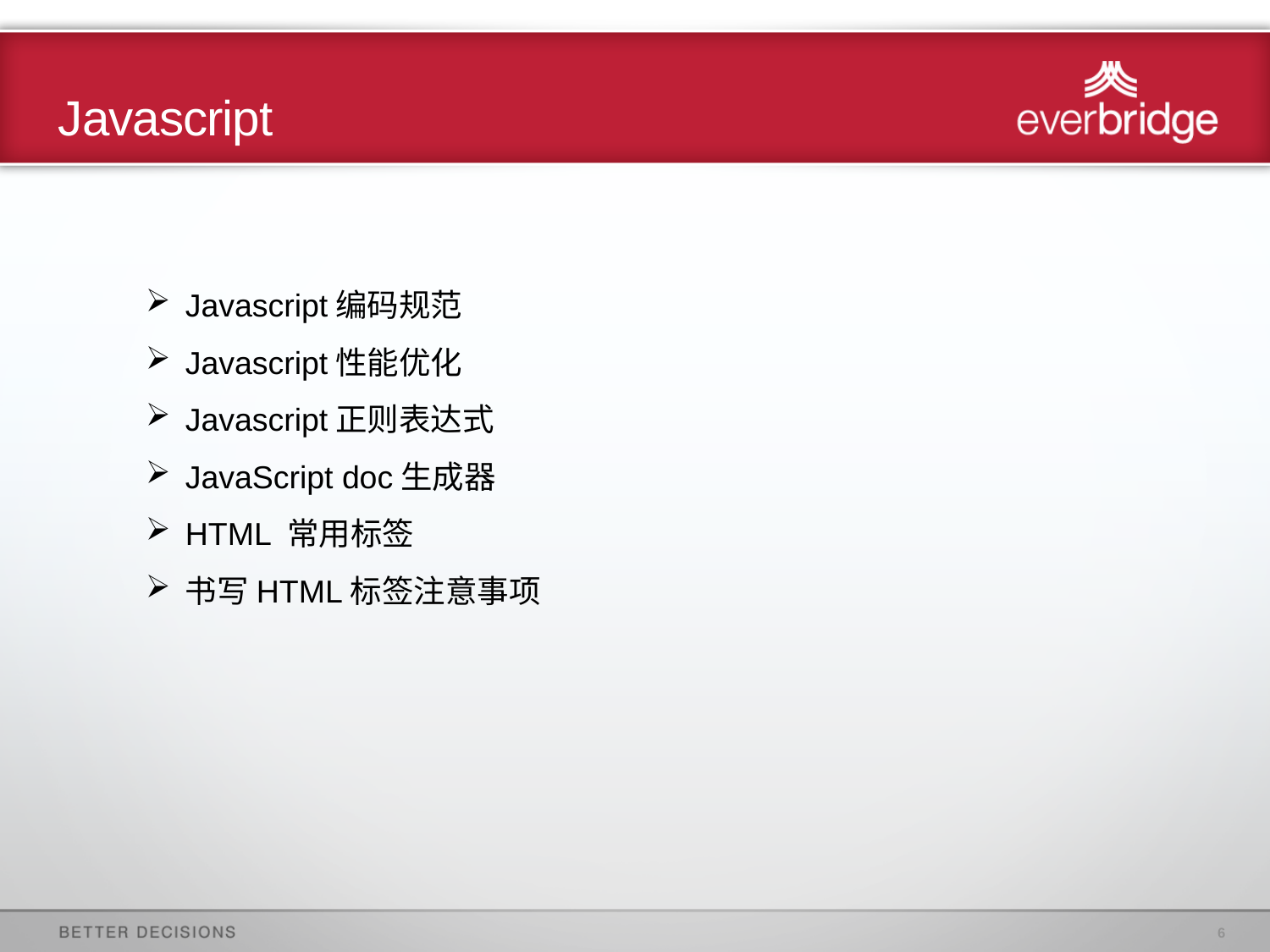

# Javascript

Javascript编码规范
Javascript性能优化
Javascript正则表达式
JavaScript doc生成器
HTML 常用标签
书写HTML标签注意事项

6